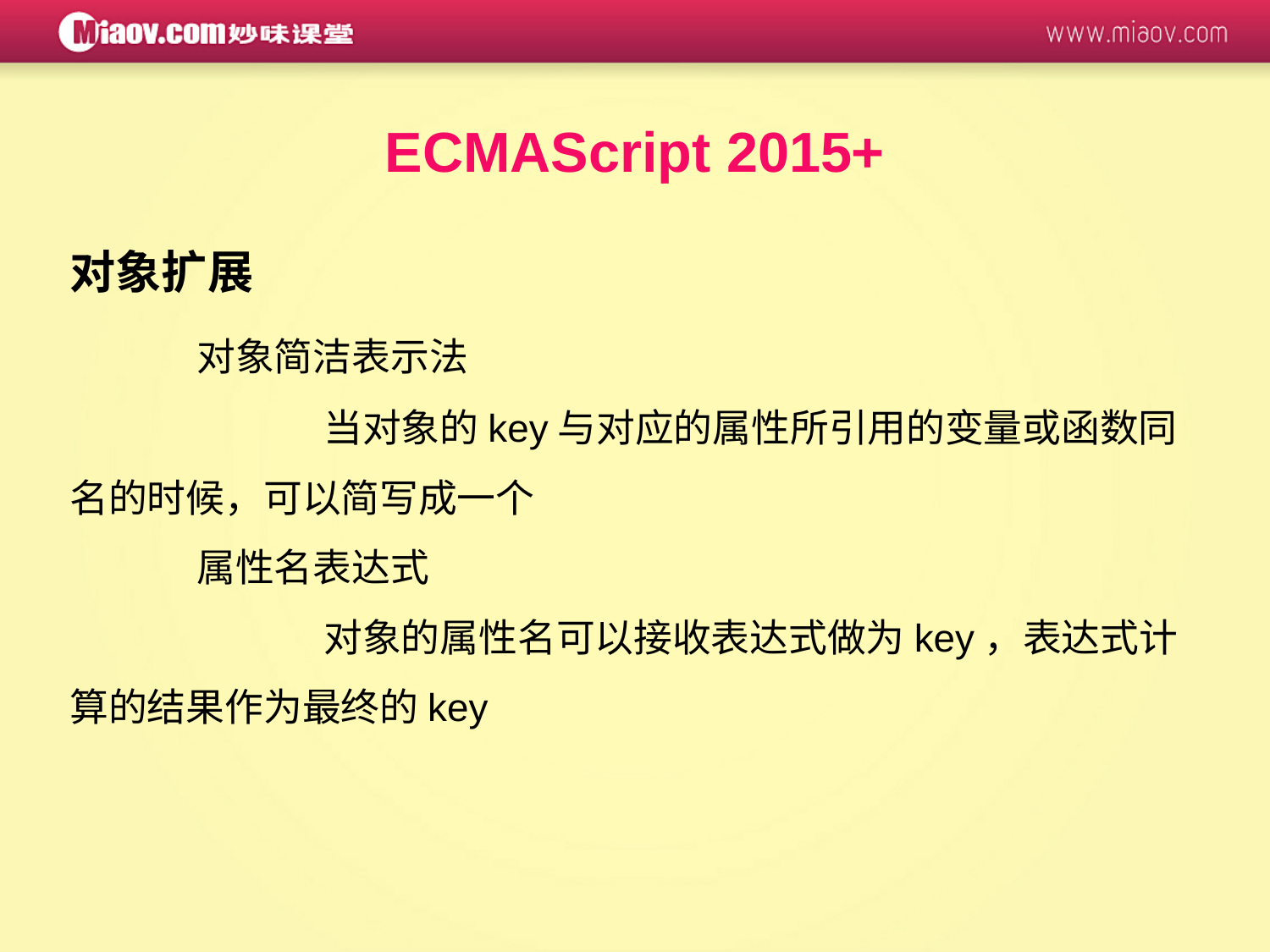

ECMAScript 2015+
对象扩展
	对象简洁表示法
		当对象的key与对应的属性所引用的变量或函数同名的时候，可以简写成一个
	属性名表达式
		对象的属性名可以接收表达式做为key，表达式计算的结果作为最终的key